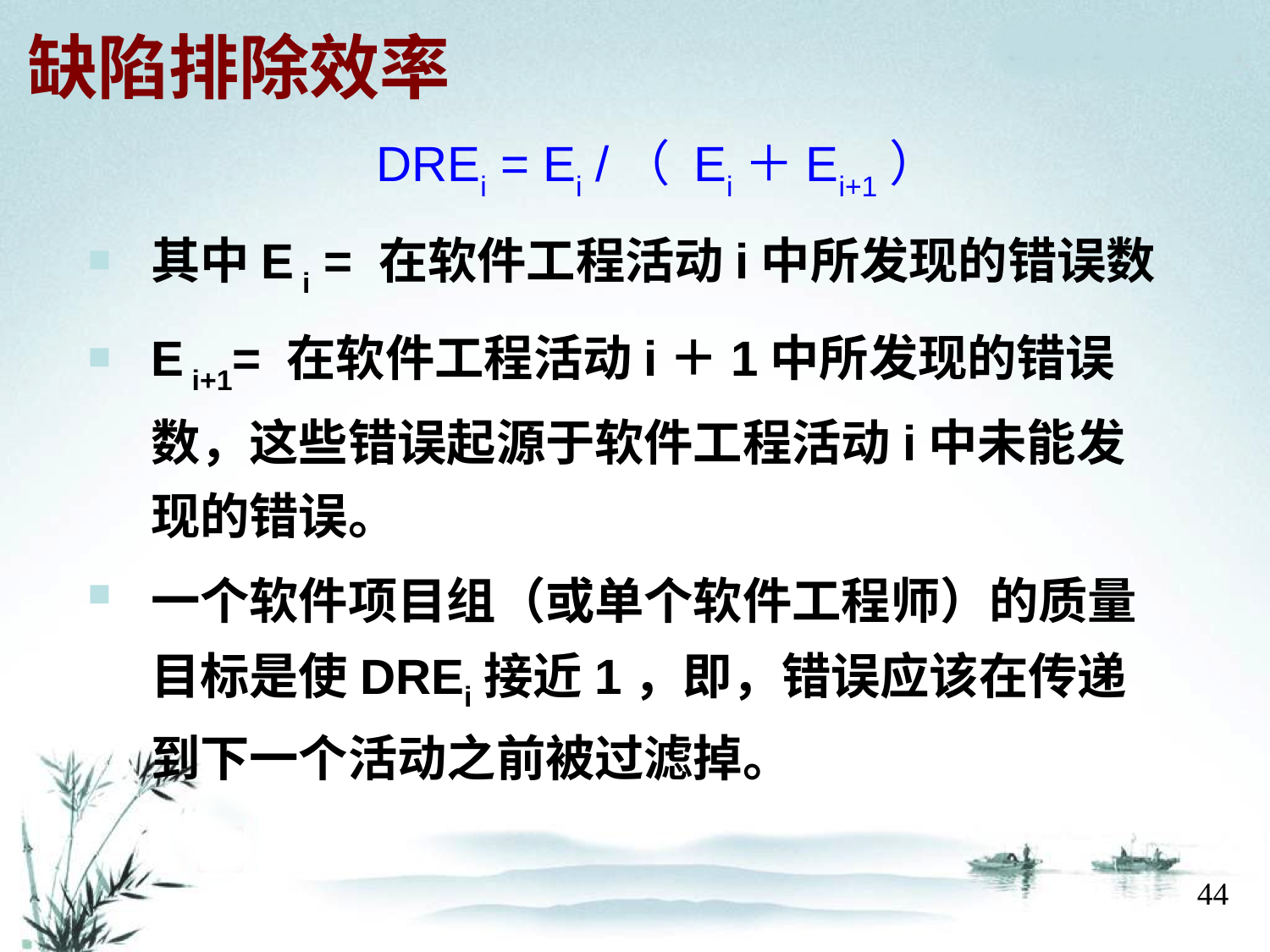

# 缺陷排除效率
                     DREi = Ei /（ Ei＋Ei+1）
其中E i = 在软件工程活动i中所发现的错误数
E i+1= 在软件工程活动i＋1中所发现的错误数，这些错误起源于软件工程活动i中未能发现的错误。
一个软件项目组（或单个软件工程师）的质量目标是使DREi接近1，即，错误应该在传递到下一个活动之前被过滤掉。
44